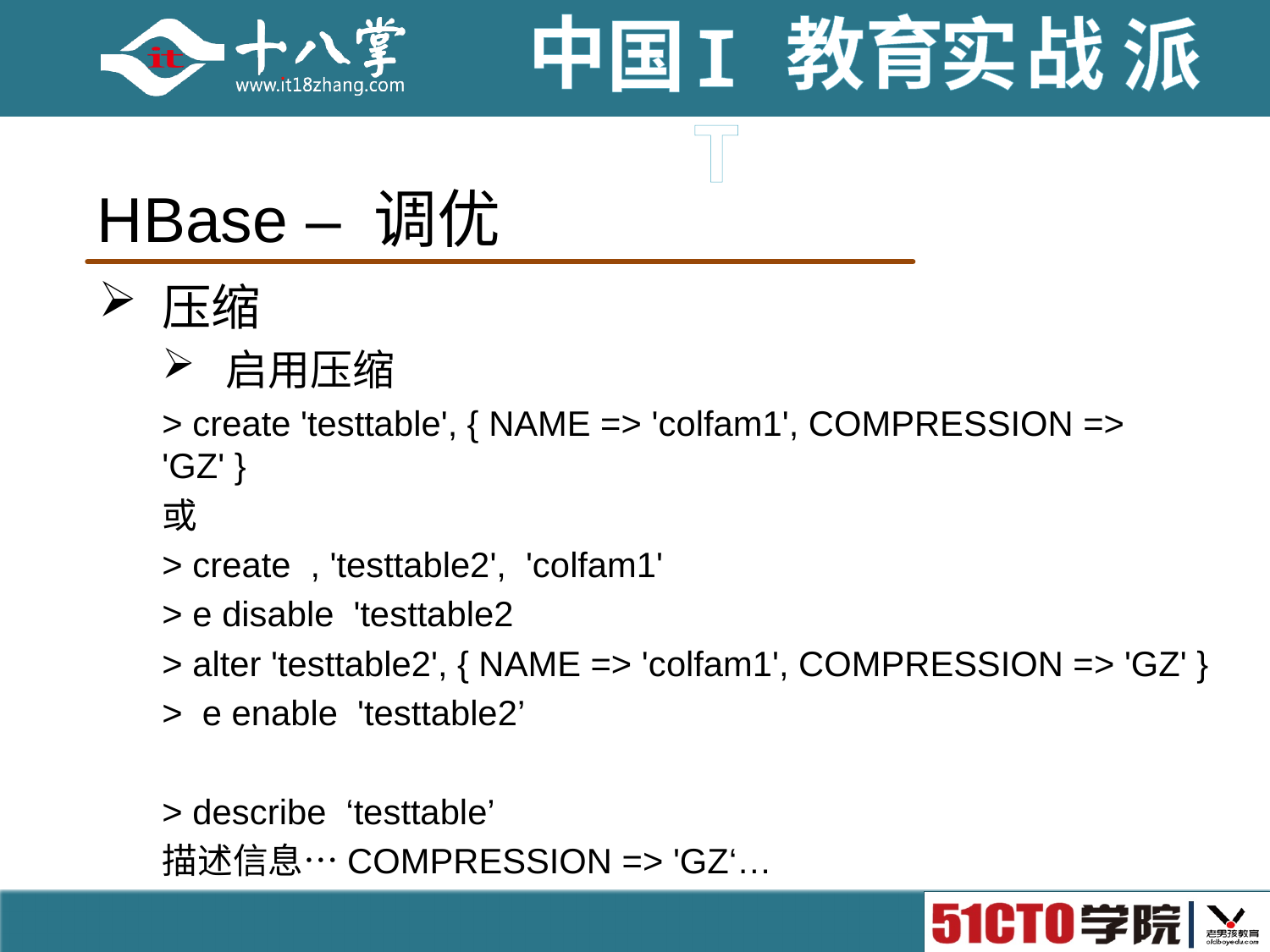

# HBase – 调优
压缩
启用压缩
> create 'testtable', { NAME => 'colfam1', COMPRESSION => 'GZ' }
或
> create  , 'testtable2',  'colfam1'
> e disable  'testtable2
> alter 'testtable2', { NAME => 'colfam1', COMPRESSION => 'GZ' }
>  e enable  'testtable2’

> describe  ‘testtable’
描述信息…COMPRESSION => 'GZ‘…